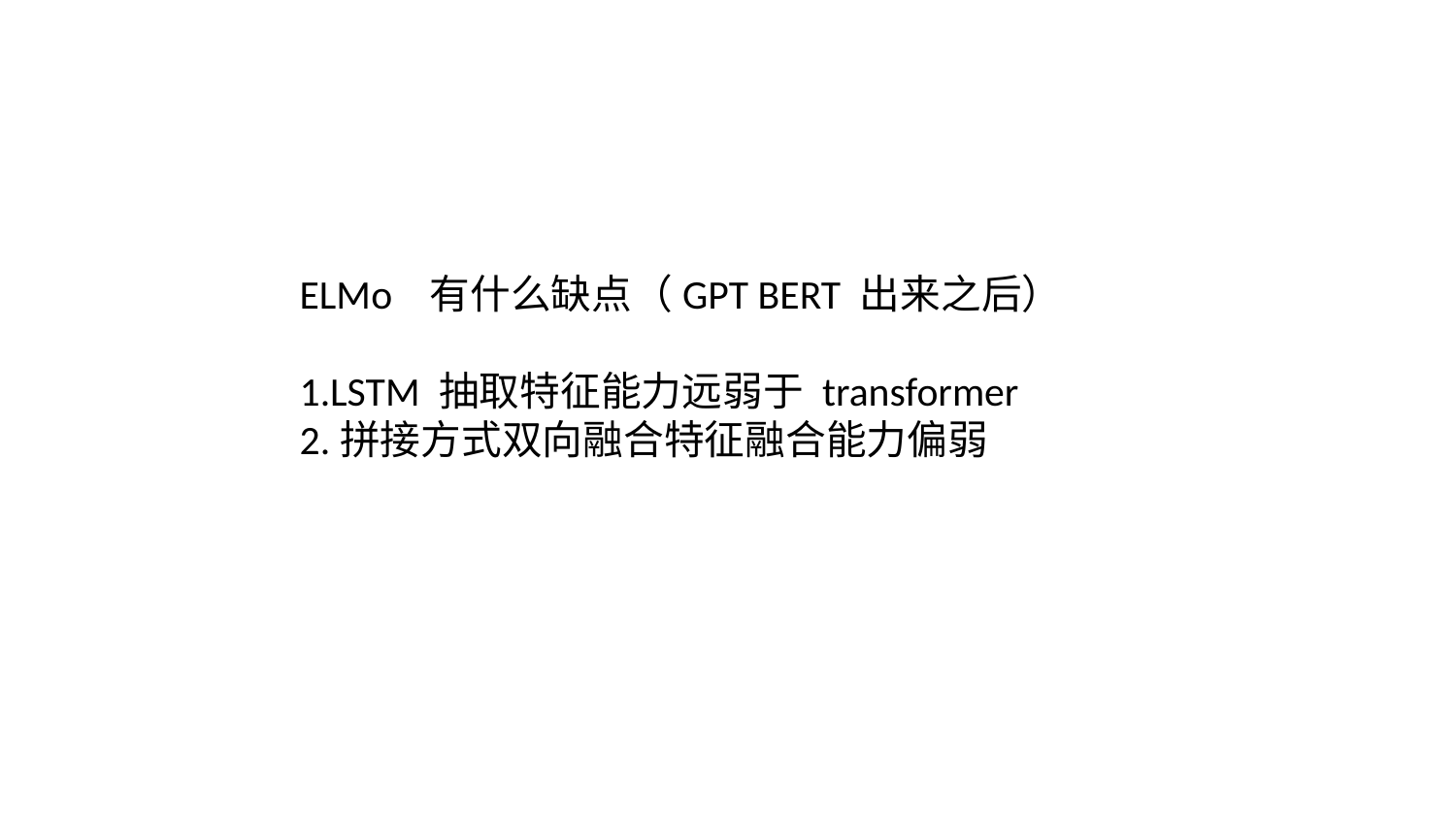

ELMo   有什么缺点（GPT BERT 出来之后）

1.LSTM 抽取特征能力远弱于 transformer
2.拼接方式双向融合特征融合能力偏弱